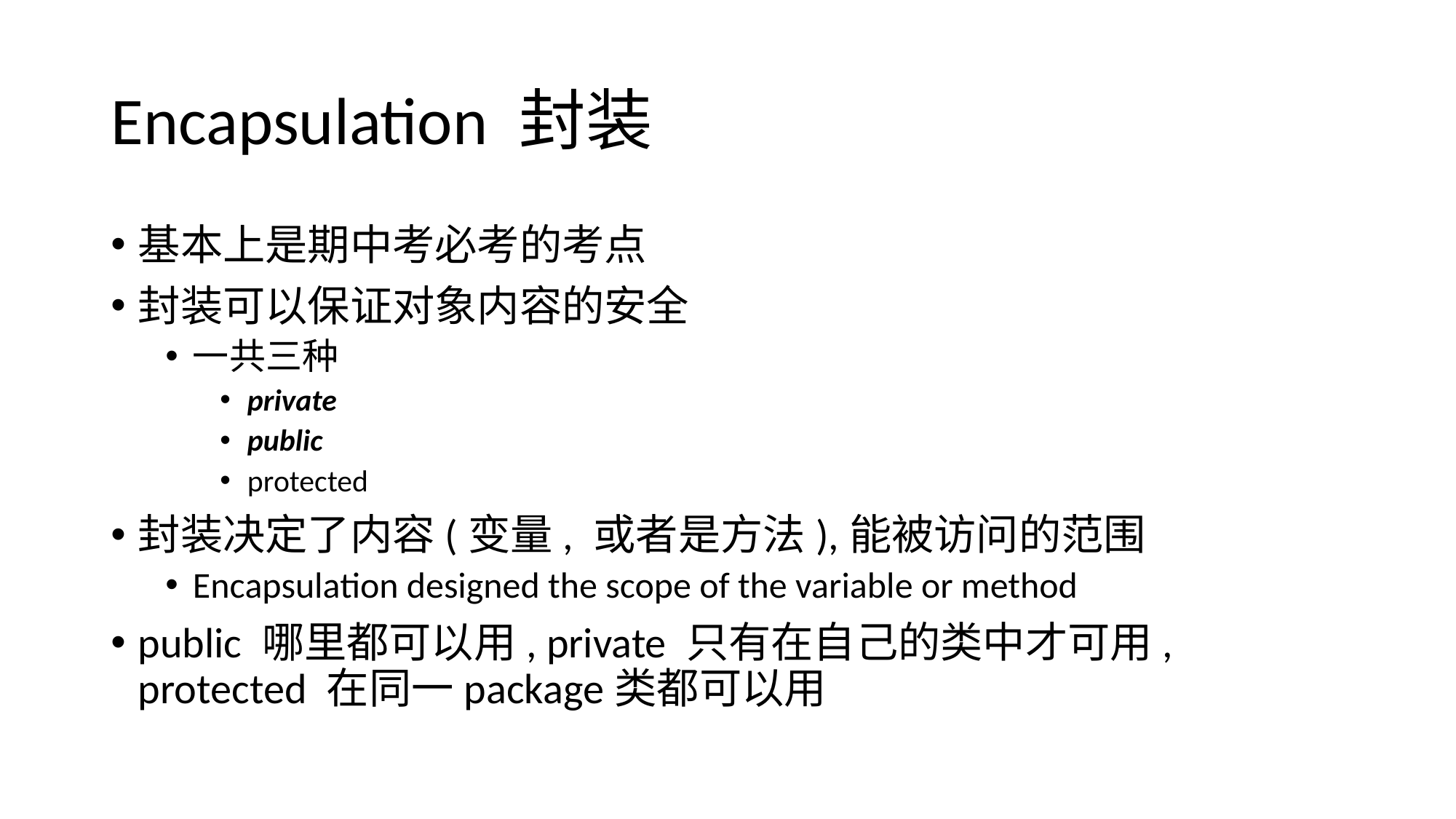

# Encapsulation 封装
基本上是期中考必考的考点
封装可以保证对象内容的安全
一共三种
private
public
protected
封装决定了内容(变量, 或者是方法),能被访问的范围
Encapsulation designed the scope of the variable or method
public 哪里都可以用, private 只有在自己的类中才可用, protected 在同一package类都可以用